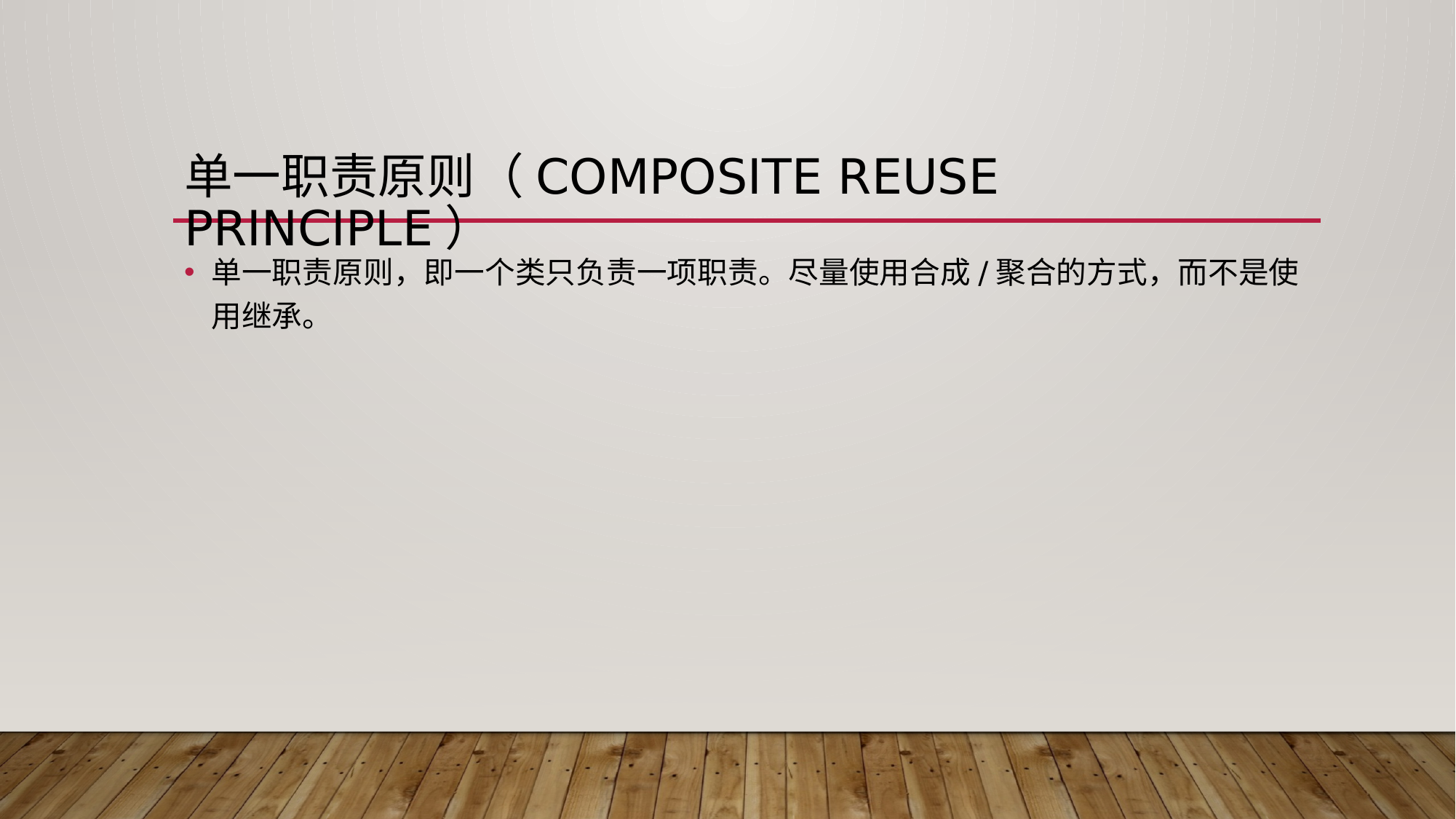

# 单一职责原则（Composite Reuse Principle）
单一职责原则，即一个类只负责一项职责。尽量使用合成/聚合的方式，而不是使用继承。